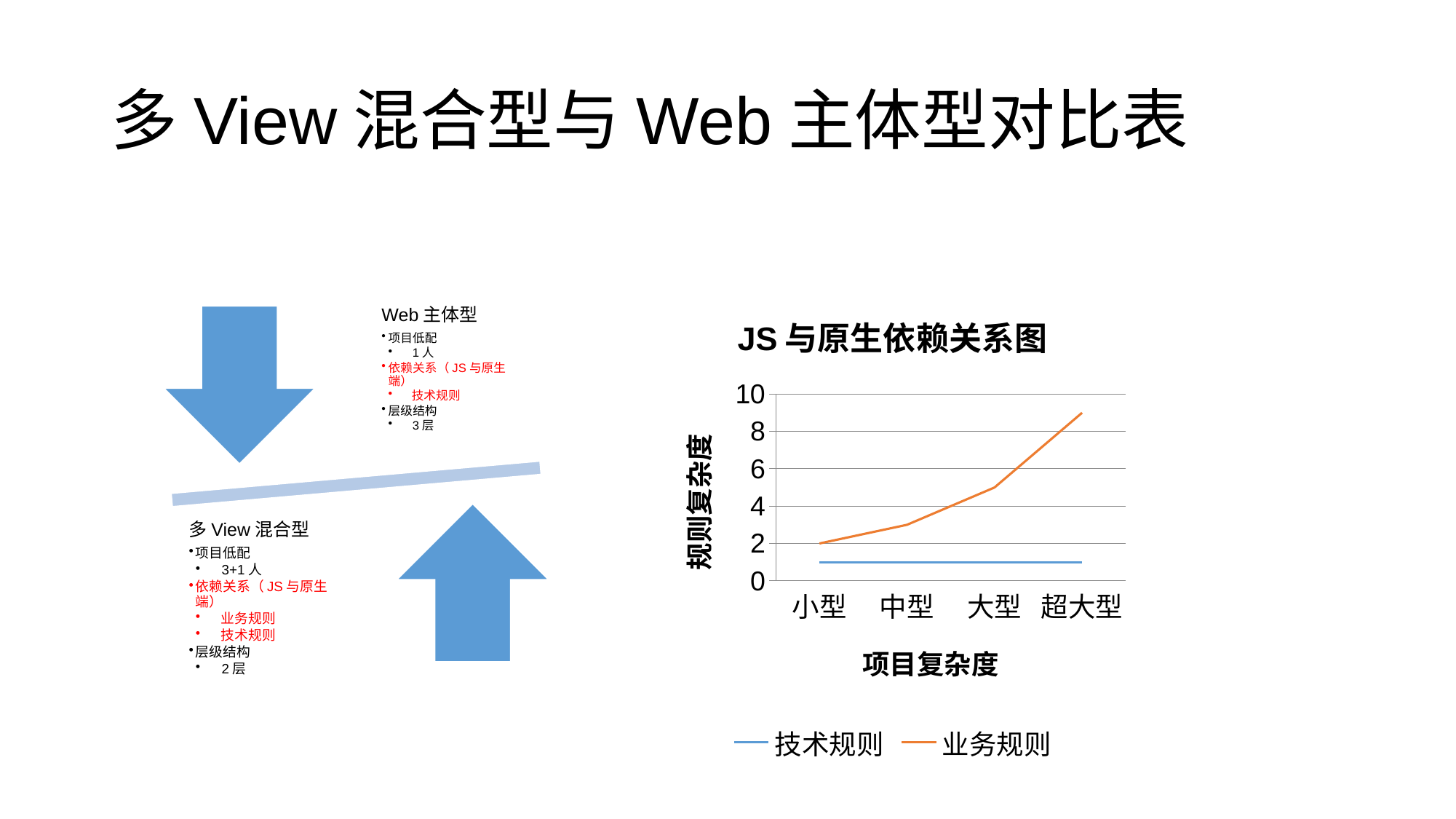

# 多View混合型与Web主体型对比表
Web主体型
项目低配
     1人
依赖关系（JS与原生端）
     技术规则
层级结构
     3层
多View混合型
项目低配
     3+1人
依赖关系（JS与原生端）
     业务规则
     技术规则
层级结构
     2层

### Chart: JS与原生依赖关系图

| Category | 技术规则 | 业务规则 |
|---|---|---|
| 小型 | 1.0 | 1.0 |
| 中型 | 1.0 | 2.0 |
| 大型 | 1.0 | 4.0 |
| 超大型 | 1.0 | 8.0 |